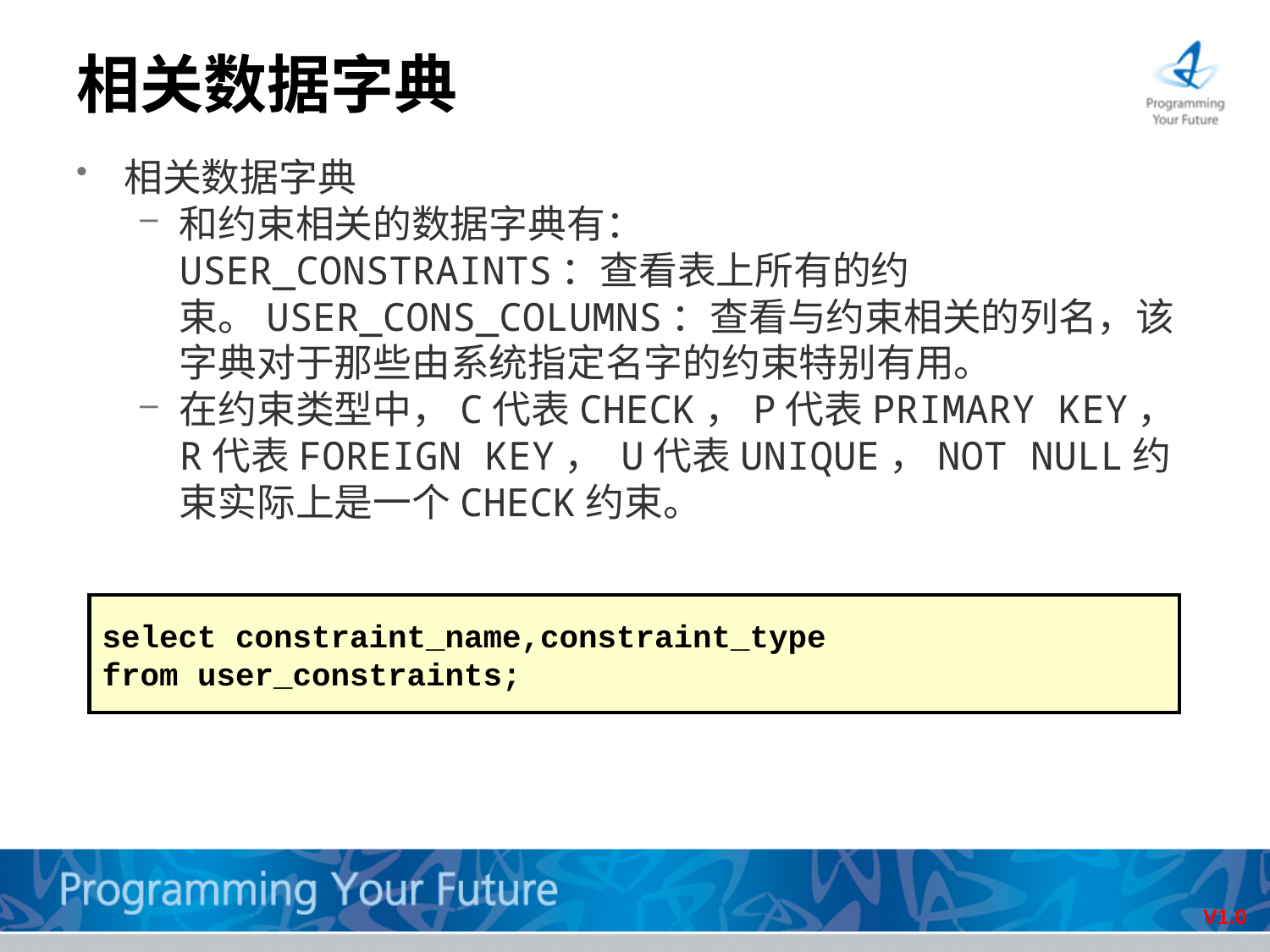

# 相关数据字典
相关数据字典
和约束相关的数据字典有：
USER_CONSTRAINTS：查看表上所有的约束。USER_CONS_COLUMNS：查看与约束相关的列名，该字典对于那些由系统指定名字的约束特别有用。
在约束类型中，C代表CHECK，P代表PRIMARY KEY，R代表FOREIGN KEY， U代表UNIQUE，NOT NULL约束实际上是一个CHECK约束。
select constraint_name,constraint_type
from user_constraints;